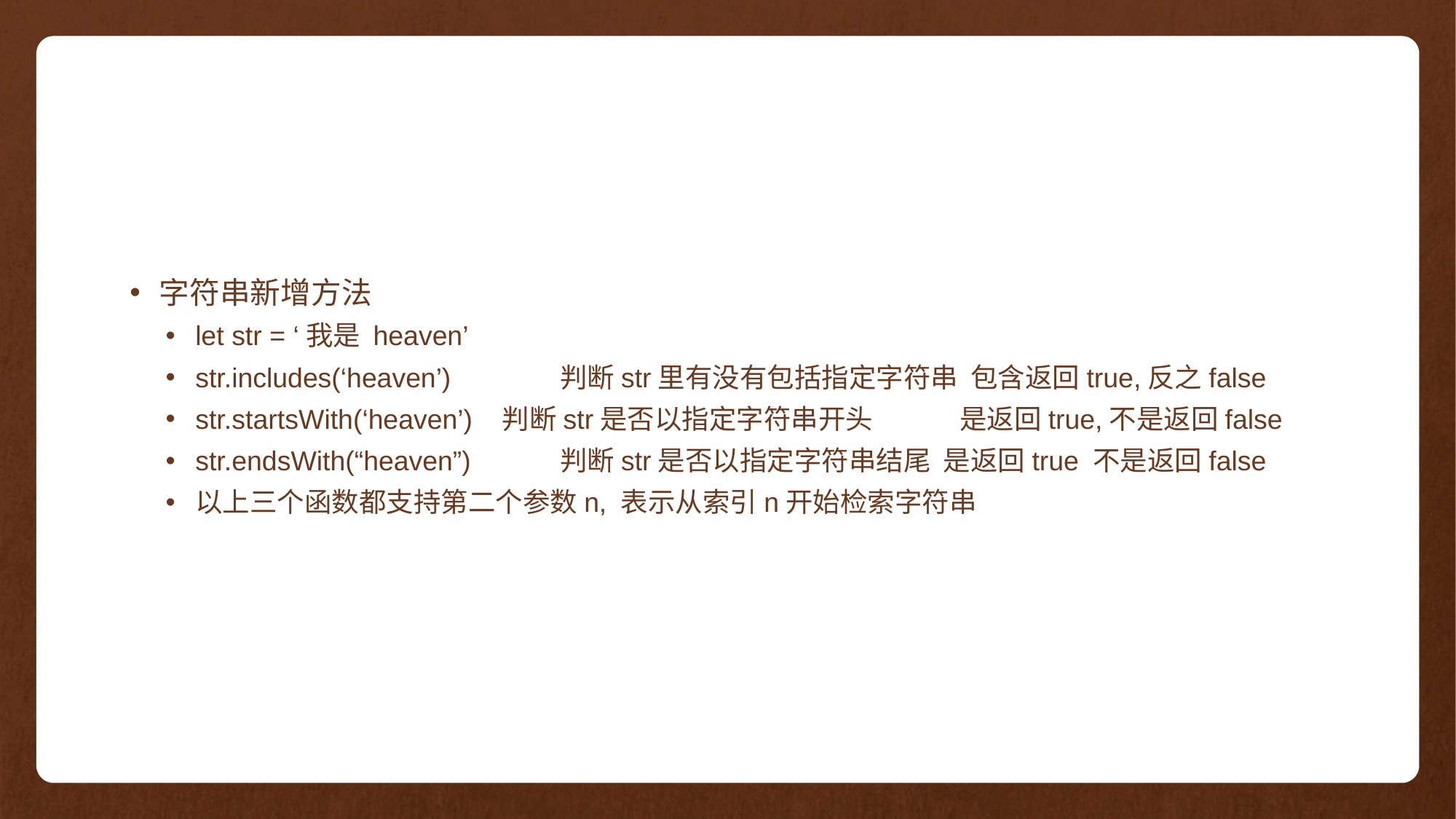

字符串新增方法
let str = ‘我是 heaven’
str.includes(‘heaven’)	    判断str里有没有包括指定字符串  包含返回true,反之false
str.startsWith(‘heaven’)   判断str是否以指定字符串开头	是返回true,不是返回false
str.endsWith(“heaven”)	    判断str是否以指定字符串结尾  是返回true 不是返回false
以上三个函数都支持第二个参数n, 表示从索引n开始检索字符串